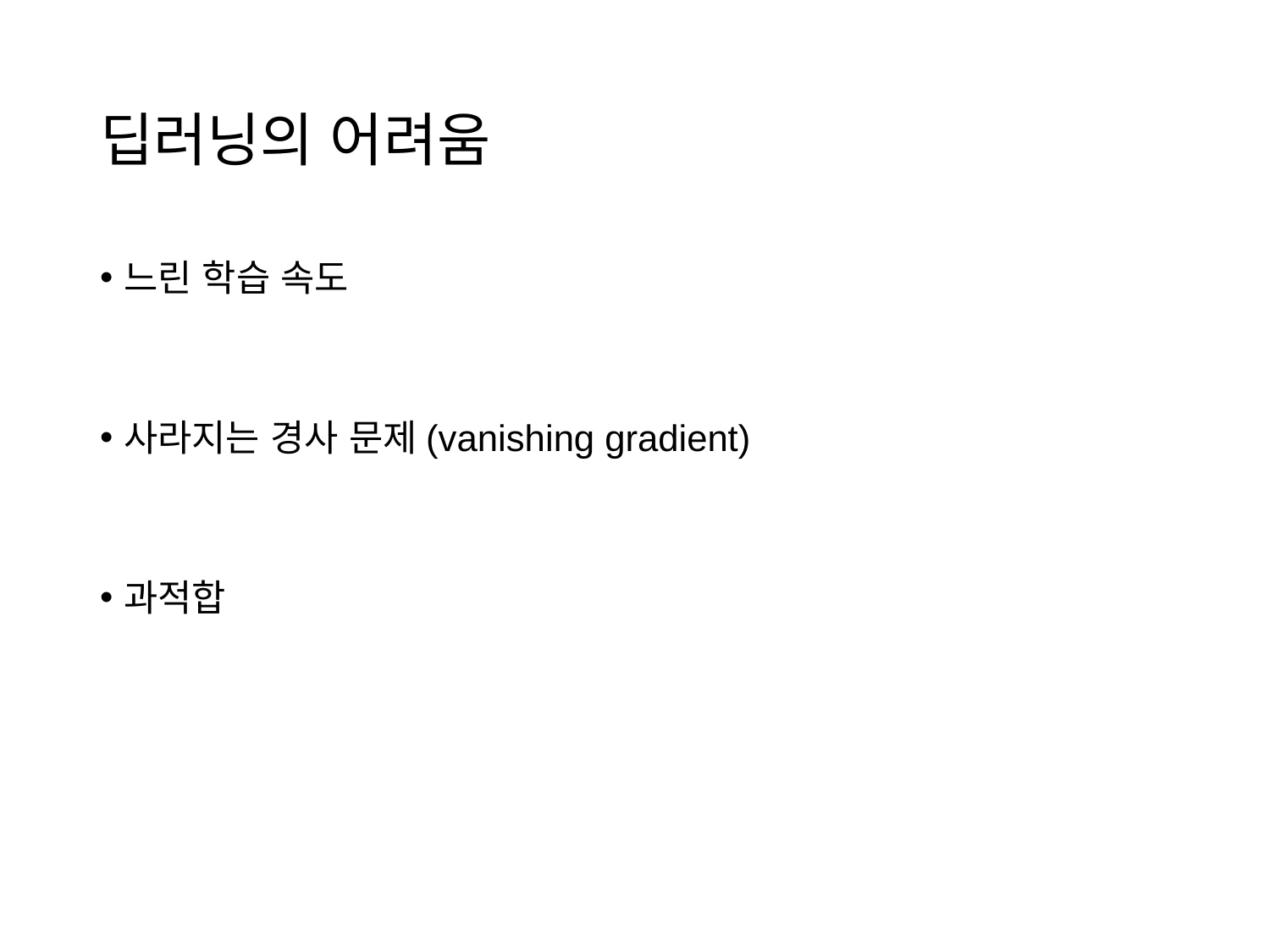

# 딥러닝의 어려움
느린 학습 속도

사라지는 경사 문제(vanishing gradient)

과적합